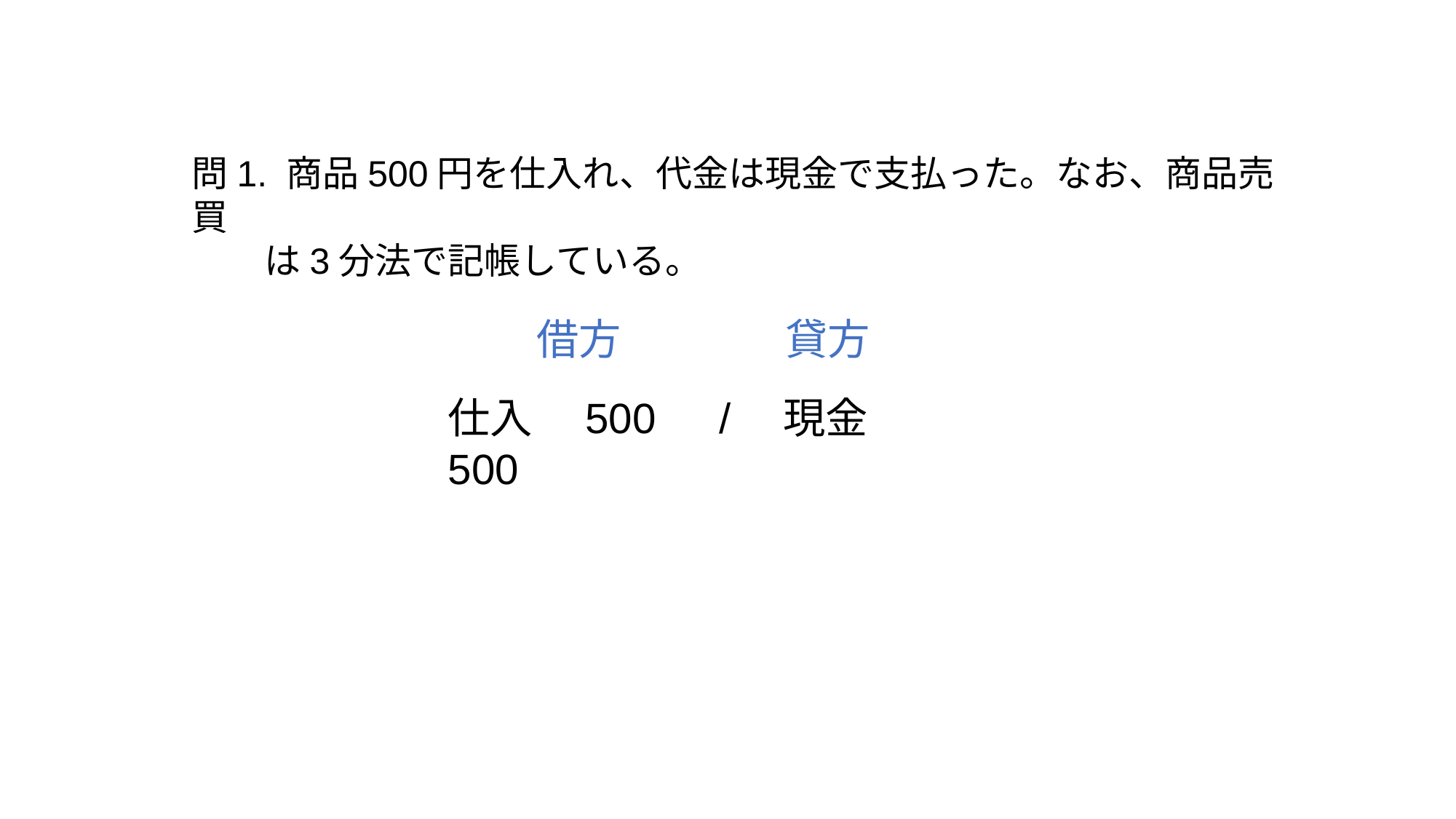

問1. 商品500円を仕入れ、代金は現金で支払った。なお、商品売買
　　は3分法で記帳している。
借方
貸方
仕入　500　/　現金　500